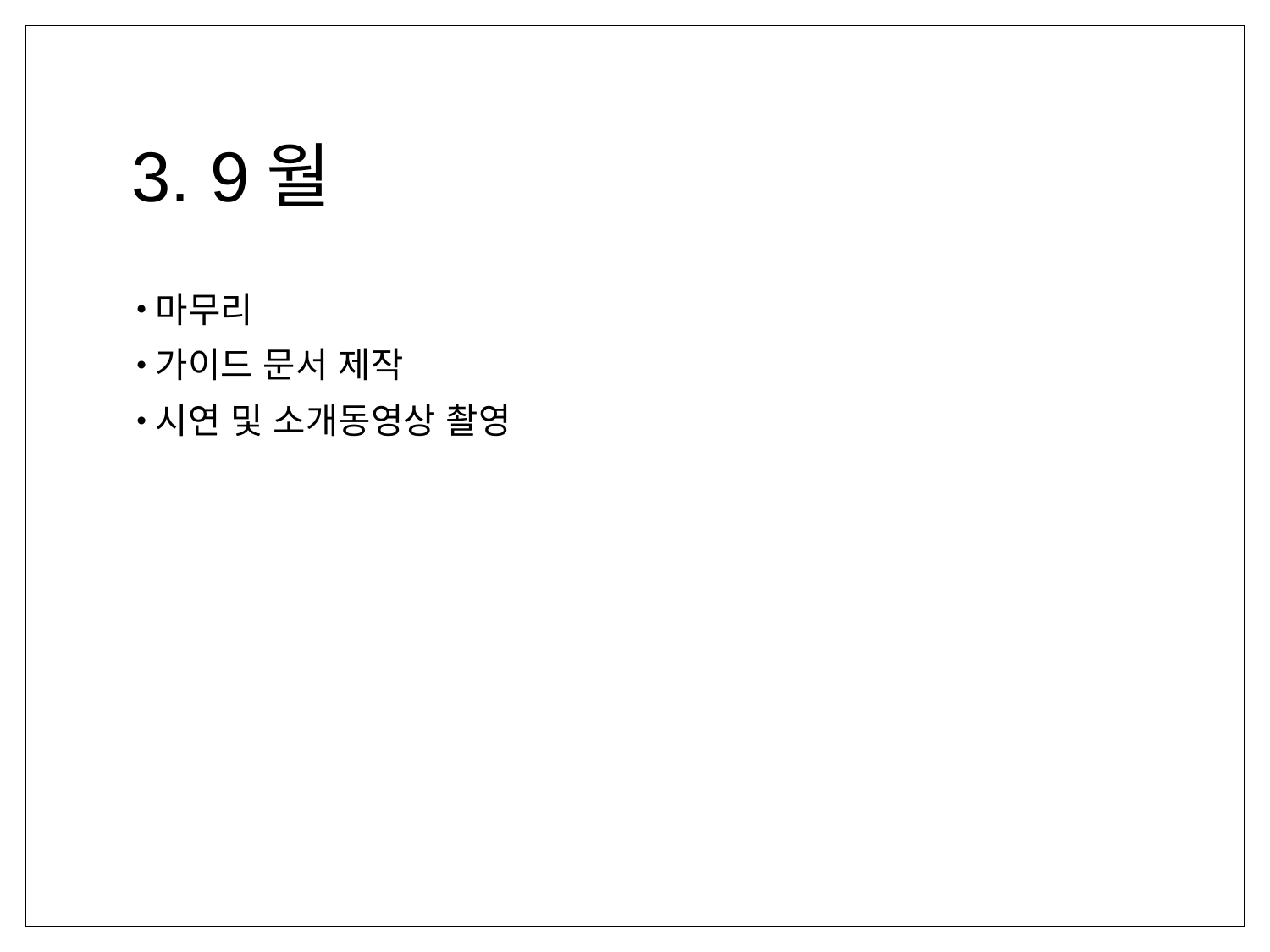

# 3. 9월
마무리
가이드 문서 제작
시연 및 소개동영상 촬영